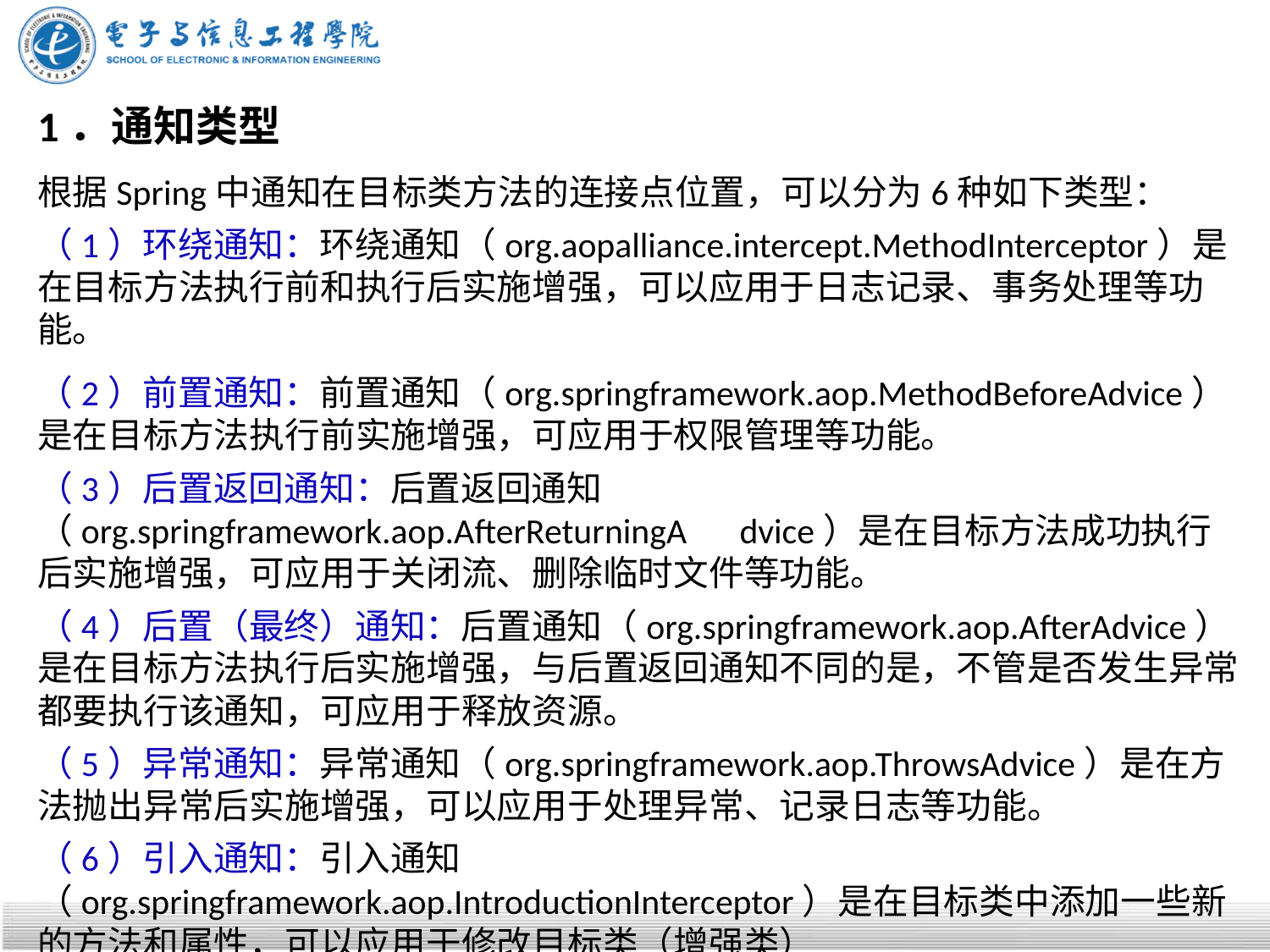

# 1．通知类型
根据Spring中通知在目标类方法的连接点位置，可以分为6种如下类型：
（1）环绕通知：环绕通知（org.aopalliance.intercept.MethodInterceptor）是在目标方法执行前和执行后实施增强，可以应用于日志记录、事务处理等功能。
（2）前置通知：前置通知（org.springframework.aop.MethodBeforeAdvice）是在目标方法执行前实施增强，可应用于权限管理等功能。
（3）后置返回通知：后置返回通知（org.springframework.aop.AfterReturningA　dvice）是在目标方法成功执行后实施增强，可应用于关闭流、删除临时文件等功能。
（4）后置（最终）通知：后置通知（org.springframework.aop.AfterAdvice）是在目标方法执行后实施增强，与后置返回通知不同的是，不管是否发生异常都要执行该通知，可应用于释放资源。
（5）异常通知：异常通知（org.springframework.aop.ThrowsAdvice）是在方法抛出异常后实施增强，可以应用于处理异常、记录日志等功能。
（6）引入通知：引入通知（org.springframework.aop.IntroductionInterceptor）是在目标类中添加一些新的方法和属性，可以应用于修改目标类（增强类）